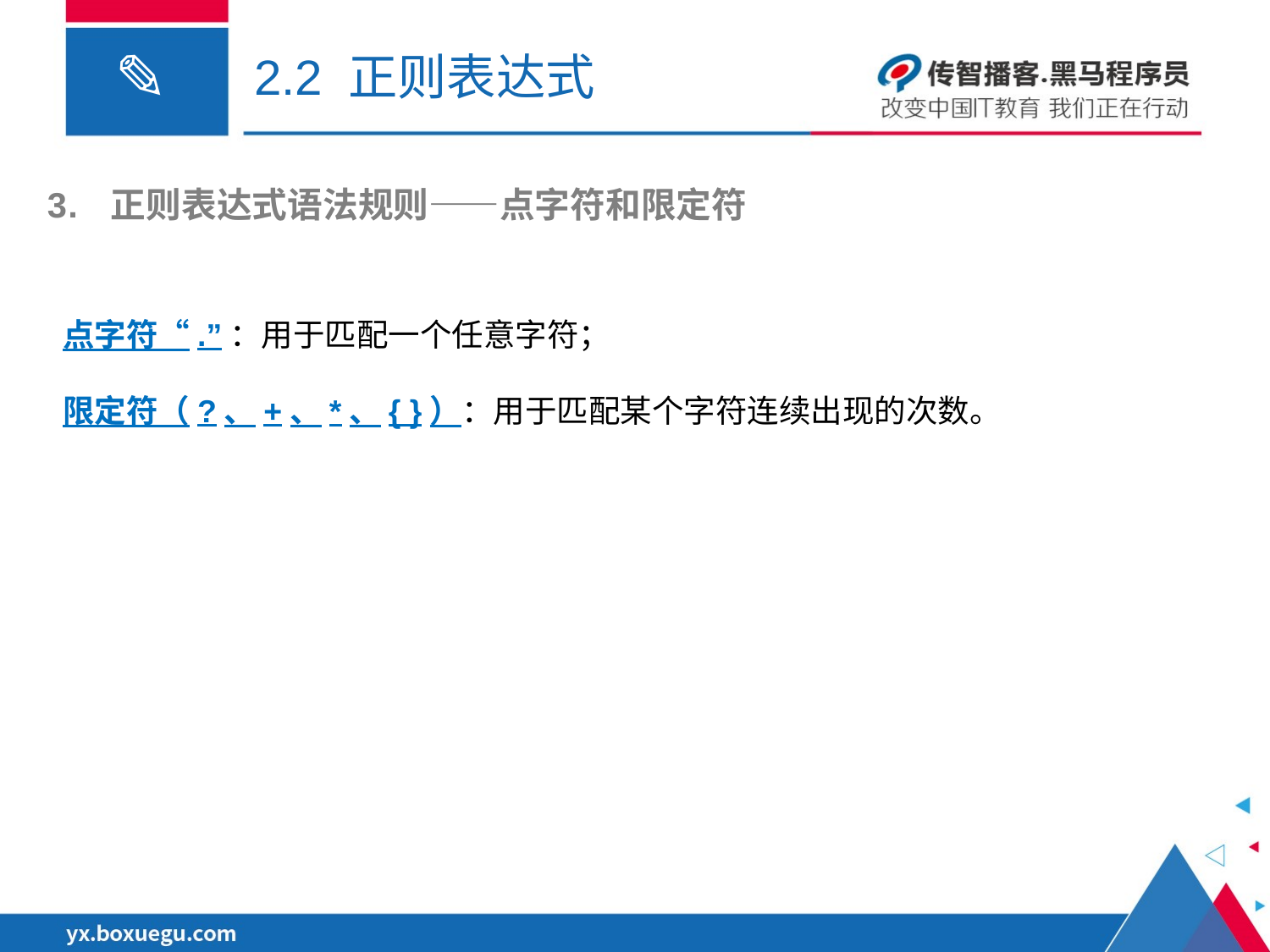

# 2.2 正则表达式
正则表达式语法规则——点字符和限定符
点字符“.”：用于匹配一个任意字符；
限定符（?、+、*、{ }）：用于匹配某个字符连续出现的次数。